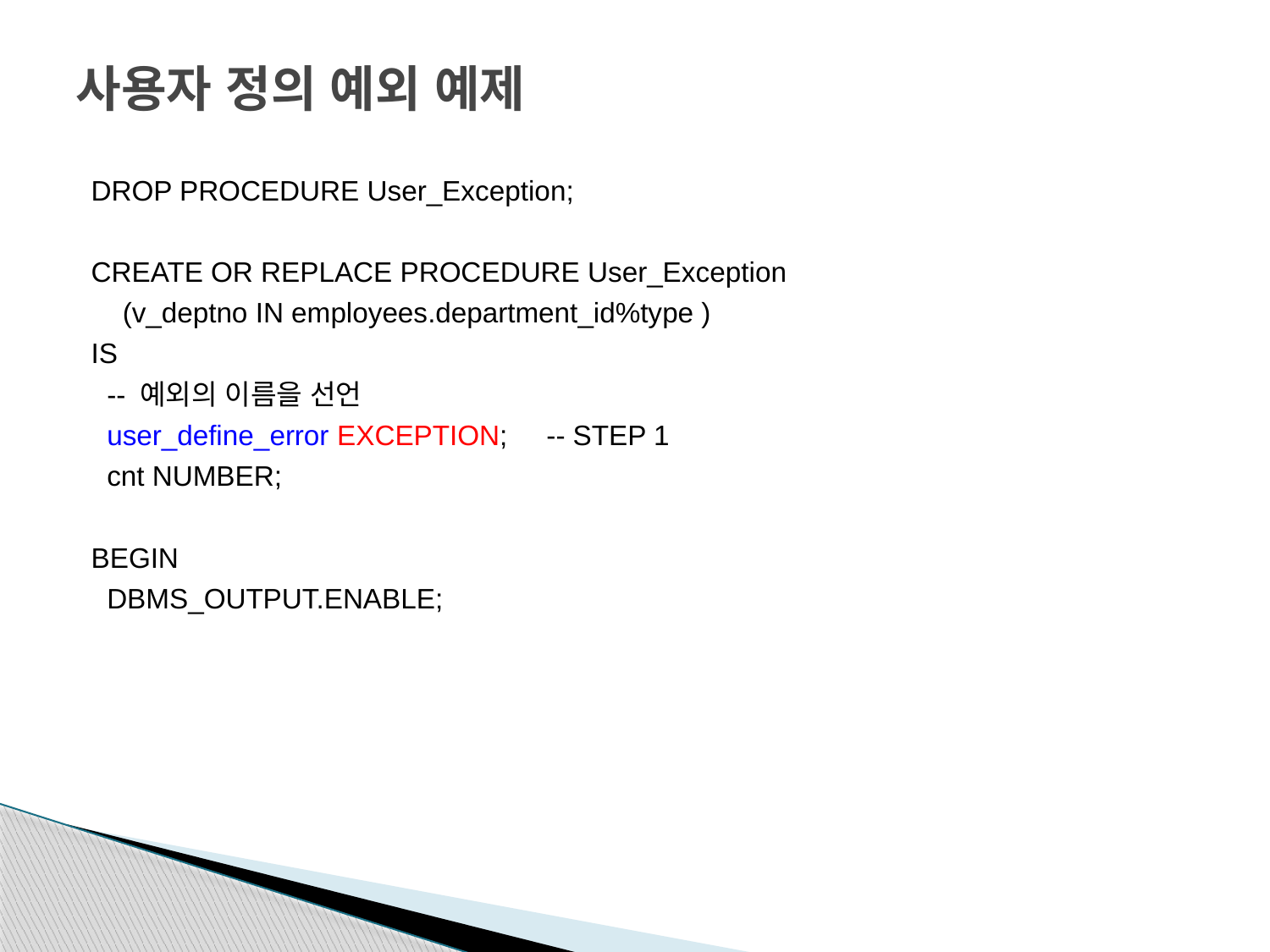

# 사용자 정의 예외 예제
DROP PROCEDURE User_Exception;

CREATE OR REPLACE PROCEDURE User_Exception
    (v_deptno IN employees.department_id%type )
IS
  -- 예외의 이름을 선언
  user_define_error EXCEPTION;     -- STEP 1
  cnt NUMBER;

BEGIN
  DBMS_OUTPUT.ENABLE;